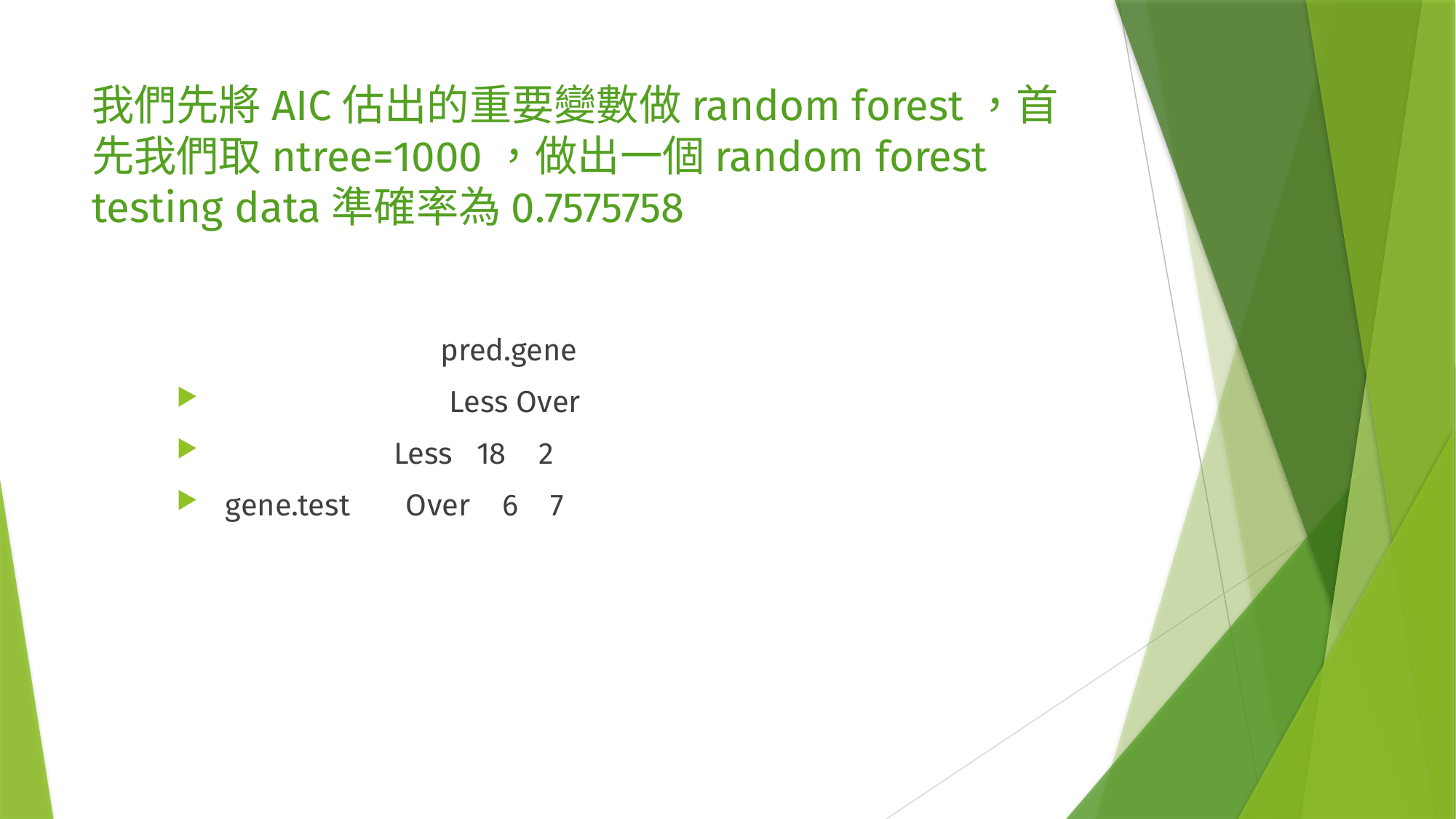

# 我們先將AIC估出的重要變數做random forest，首先我們取ntree=1000，做出一個random forest testing data準確率為0.7575758
                                 pred.gene
                             Less Over
                      Less   18    2
 gene.test       Over    6    7